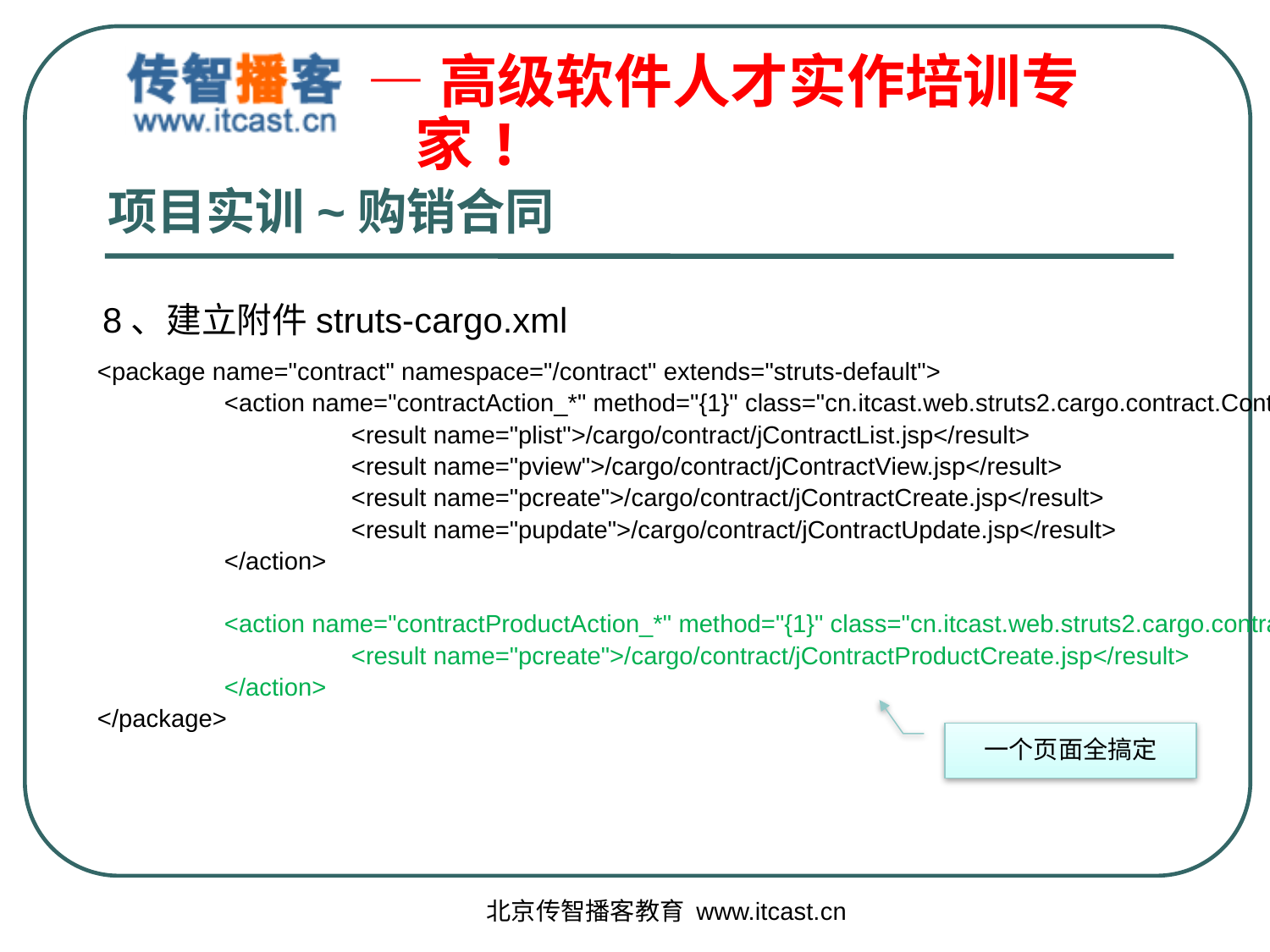

# 项目实训~购销合同
8、建立附件struts-cargo.xml
<package name="contract" namespace="/contract" extends="struts-default">
	<action name="contractAction_*" method="{1}" class="cn.itcast.web.struts2.cargo.contract.ContractAction">
		<result name="plist">/cargo/contract/jContractList.jsp</result>
		<result name="pview">/cargo/contract/jContractView.jsp</result>
		<result name="pcreate">/cargo/contract/jContractCreate.jsp</result>
		<result name="pupdate">/cargo/contract/jContractUpdate.jsp</result>
	</action>

	<action name="contractProductAction_*" method="{1}" class="cn.itcast.web.struts2.cargo.contract.ContractProductAction">
		<result name="pcreate">/cargo/contract/jContractProductCreate.jsp</result>
	</action>
</package>
一个页面全搞定
北京传智播客教育 www.itcast.cn